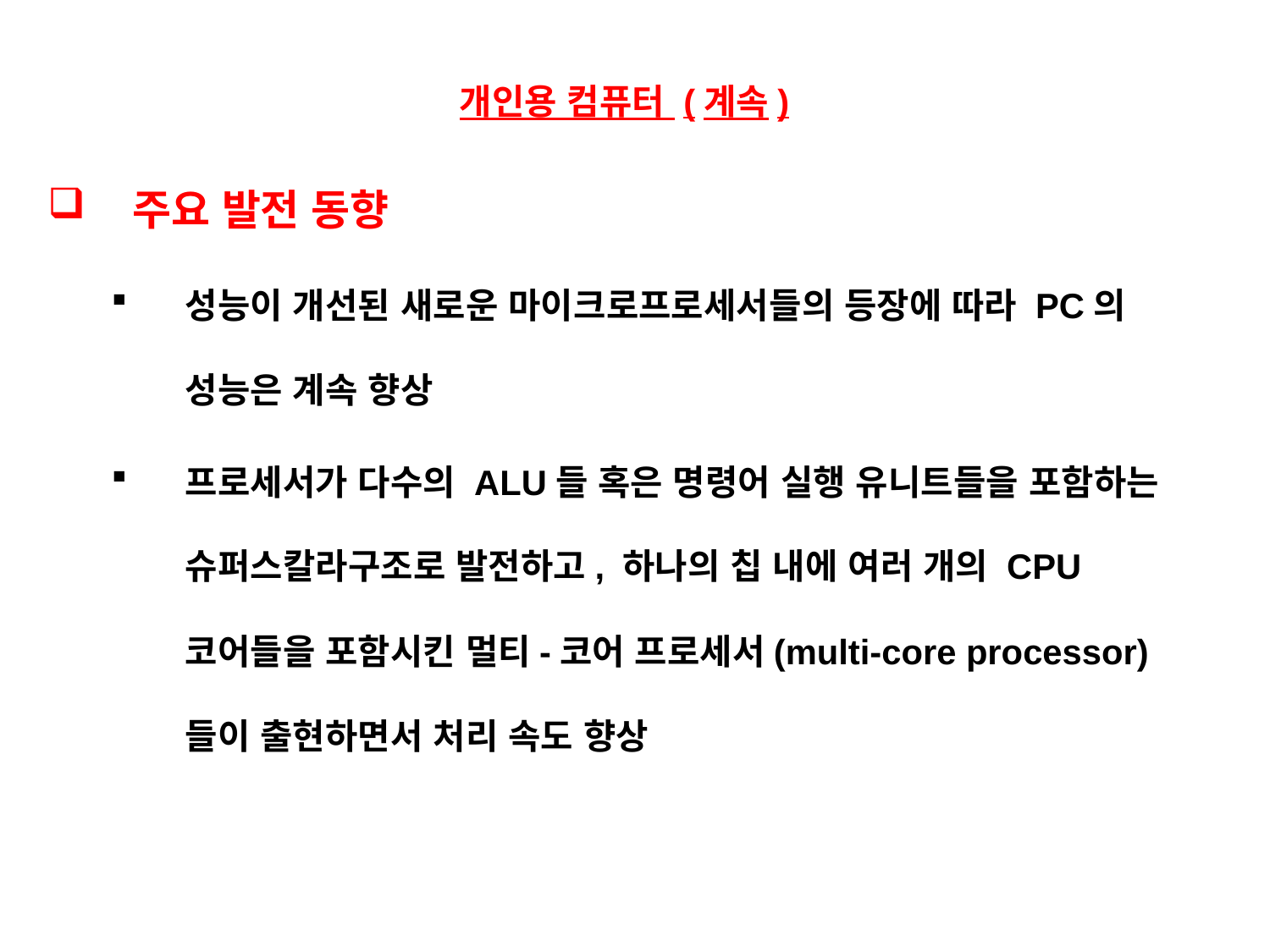

# 개인용 컴퓨터 (계속)
주요 발전 동향
성능이 개선된 새로운 마이크로프로세서들의 등장에 따라 PC의 성능은 계속 향상
프로세서가 다수의 ALU들 혹은 명령어 실행 유니트들을 포함하는 슈퍼스칼라구조로 발전하고, 하나의 칩 내에 여러 개의 CPU 코어들을 포함시킨 멀티-코어 프로세서(multi-core processor)들이 출현하면서 처리 속도 향상